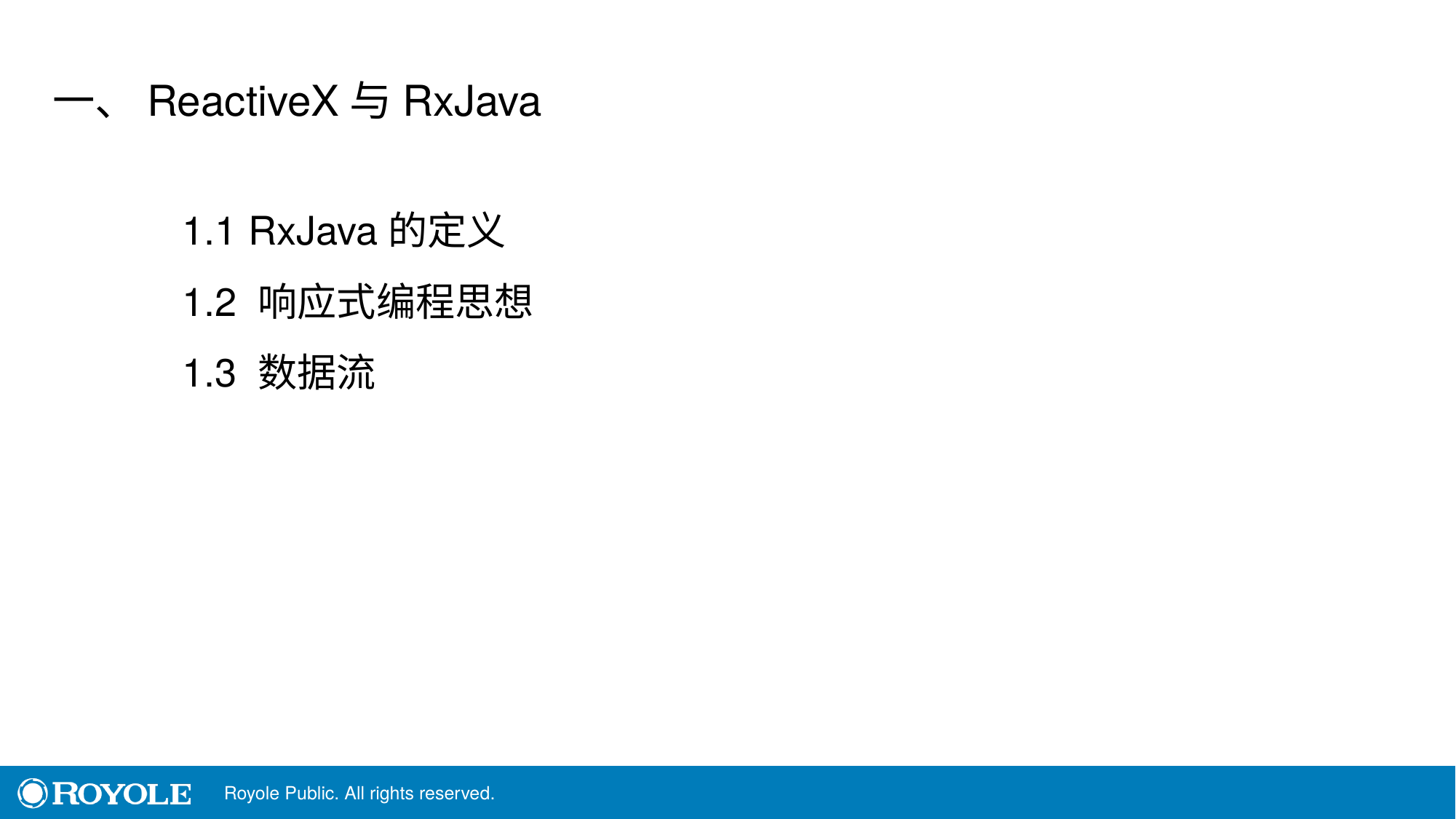

一、ReactiveX与RxJava

1.1 RxJava的定义
1.2 响应式编程思想
1.3 数据流
5.总